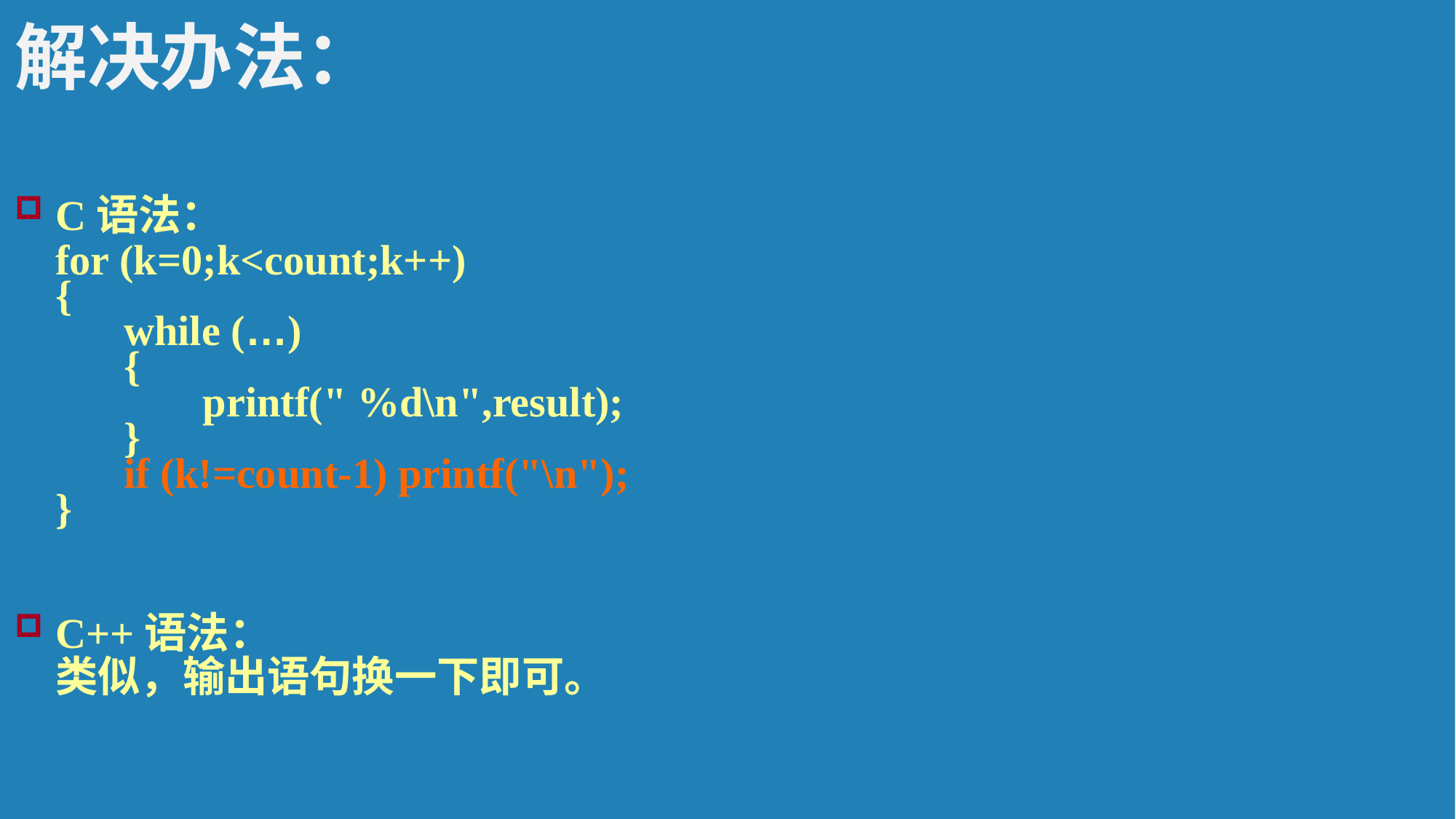

解决办法：
C语法：
	for (k=0;k<count;k++)
{
      while (…)
      {
             printf(" %d\n",result);
      }
      if (k!=count-1) printf("\n");
}

C++语法：
	类似，输出语句换一下即可。